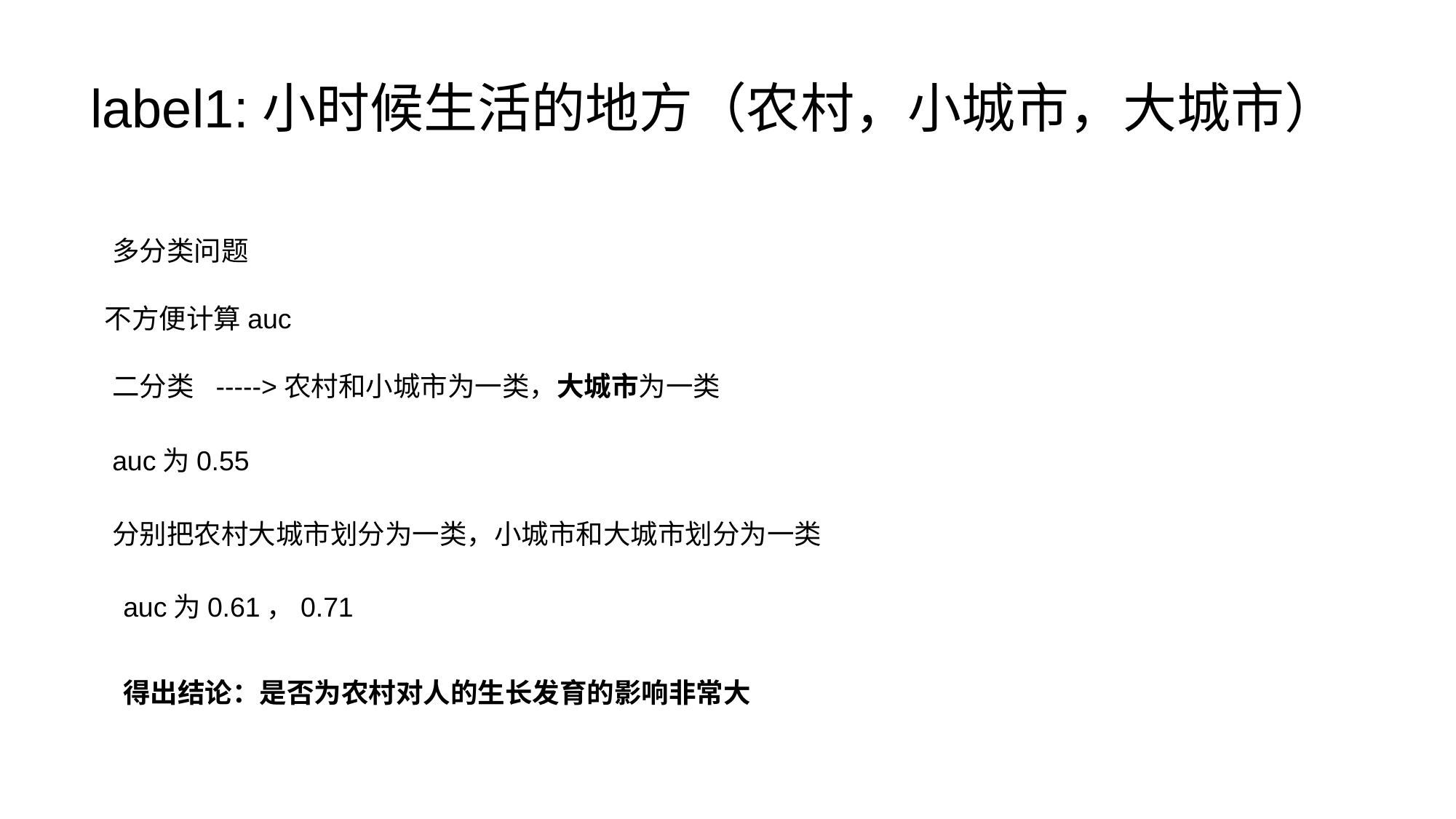

# label1:小时候生活的地方（农村，小城市，大城市）
多分类问题
不方便计算auc
二分类
----->农村和小城市为一类，大城市为一类
auc为0.55
分别把农村大城市划分为一类，小城市和大城市划分为一类
auc为0.61，0.71
得出结论：是否为农村对人的生长发育的影响非常大